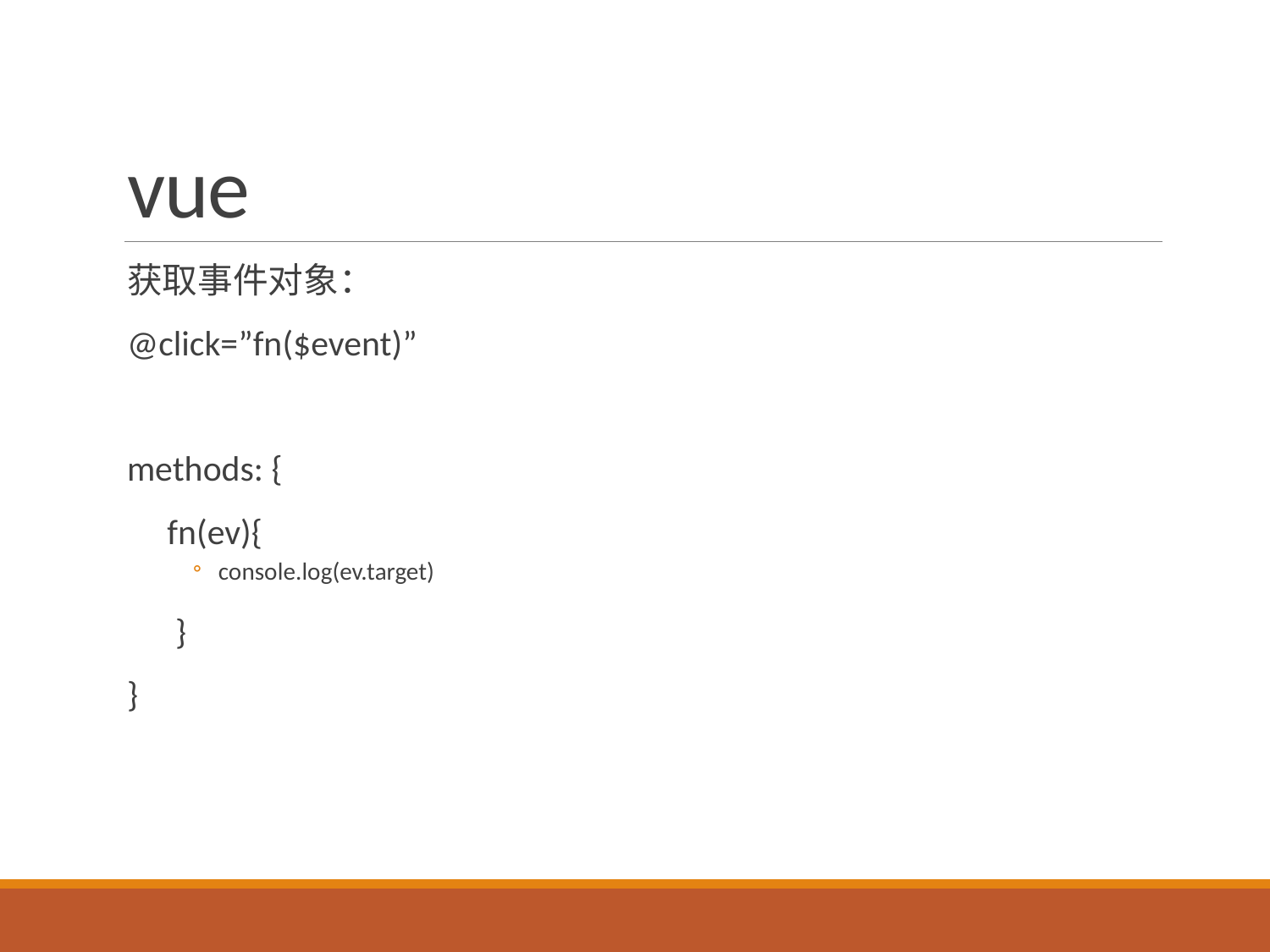

# vue
获取事件对象：
@click=”fn($event)”

methods: {
     fn(ev){
console.log(ev.target)
      }
}